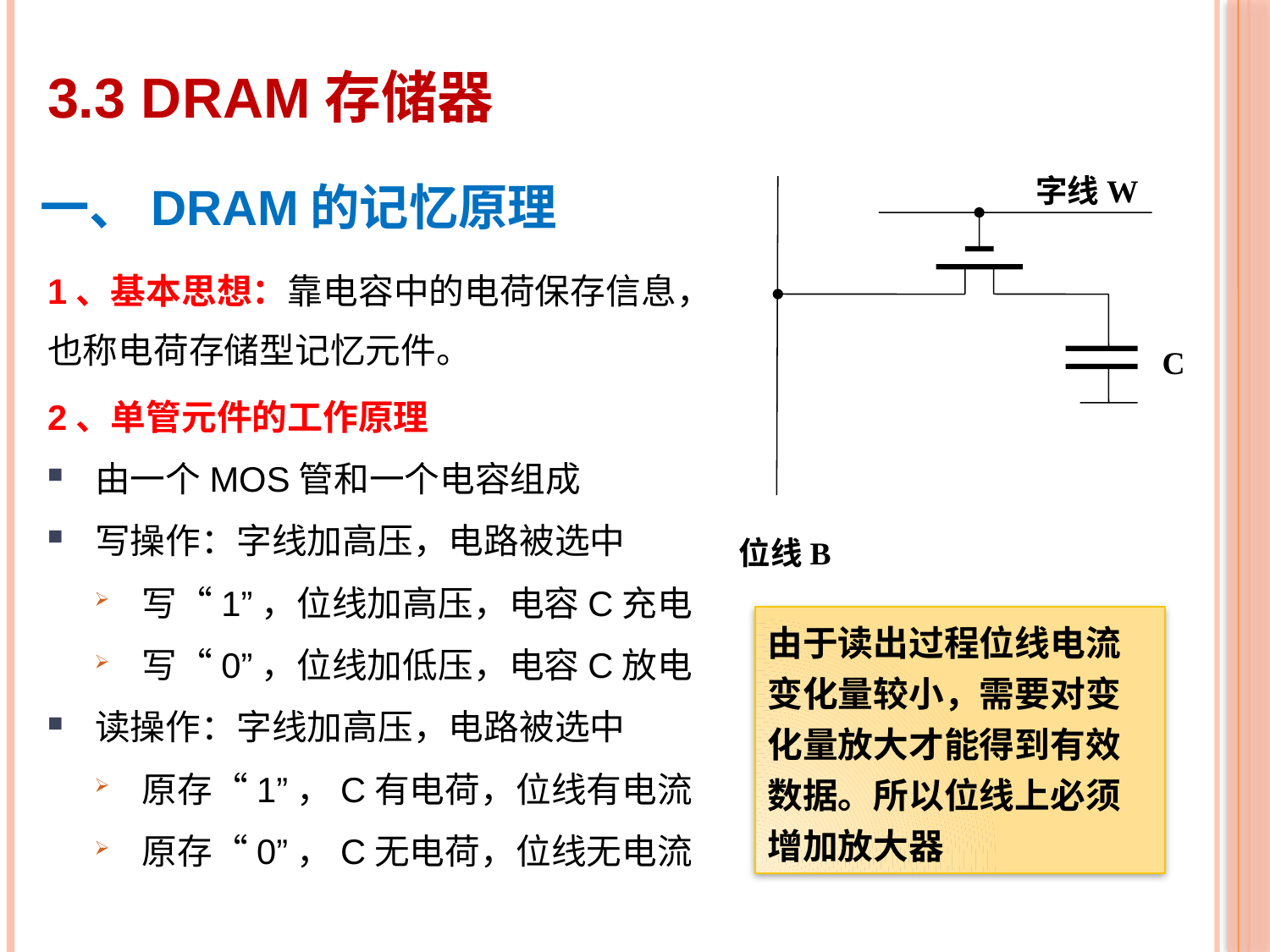

3.3 DRAM存储器
# 一、DRAM的记忆原理

字线W

C

位线B
1、基本思想：靠电容中的电荷保存信息，也称电荷存储型记忆元件。
2、单管元件的工作原理
由一个MOS管和一个电容组成
写操作：字线加高压，电路被选中
写“1”，位线加高压，电容C充电
写“0”，位线加低压，电容C放电
读操作：字线加高压，电路被选中
原存“1”，C有电荷，位线有电流
原存“0”，C无电荷，位线无电流

由于读出过程位线电流变化量较小，需要对变化量放大才能得到有效数据。所以位线上必须增加放大器